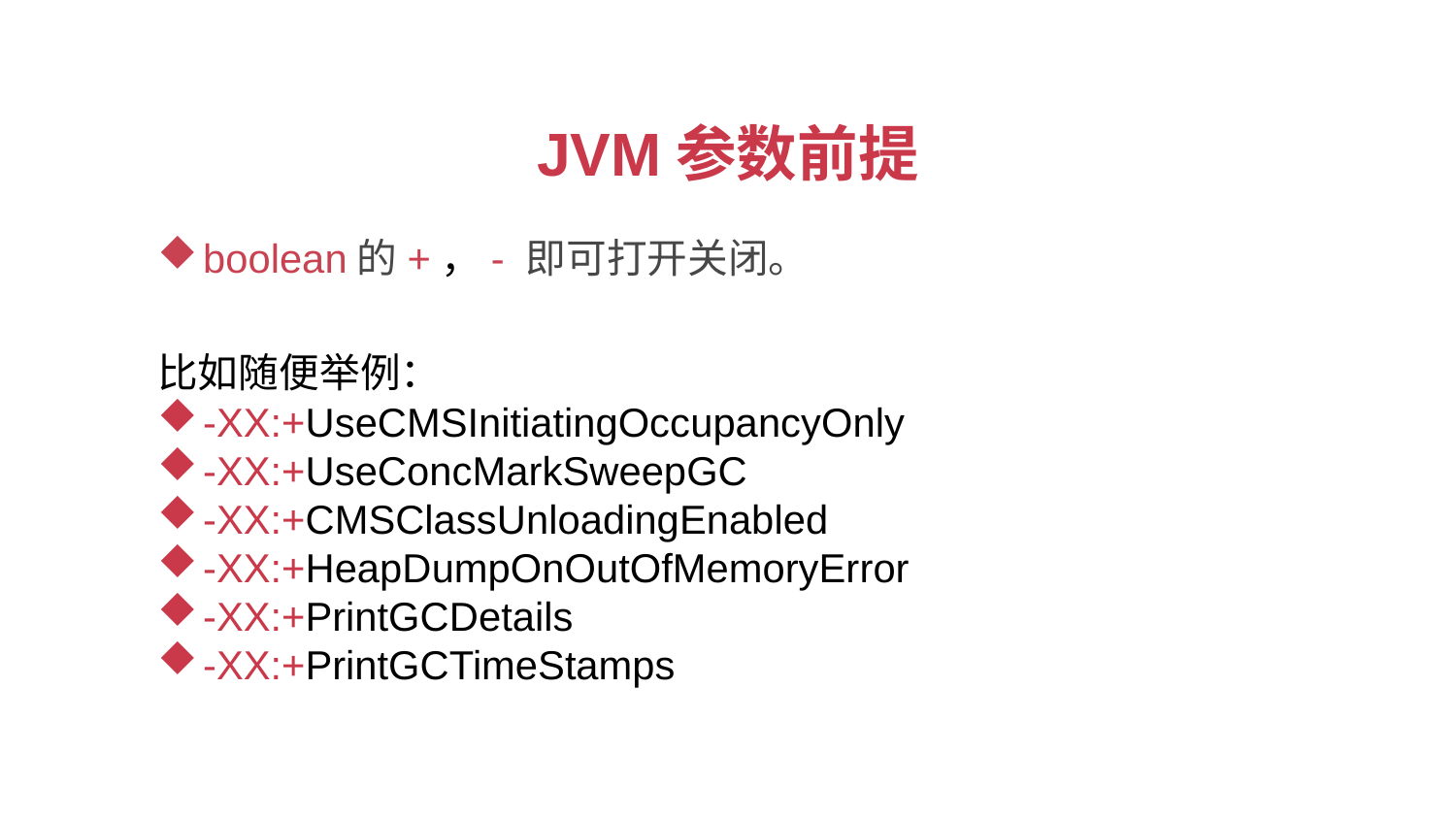

JVM参数前提
boolean的+，- 即可打开关闭。
比如随便举例：
-XX:+UseCMSInitiatingOccupancyOnly
-XX:+UseConcMarkSweepGC
-XX:+CMSClassUnloadingEnabled
-XX:+HeapDumpOnOutOfMemoryError
-XX:+PrintGCDetails
-XX:+PrintGCTimeStamps